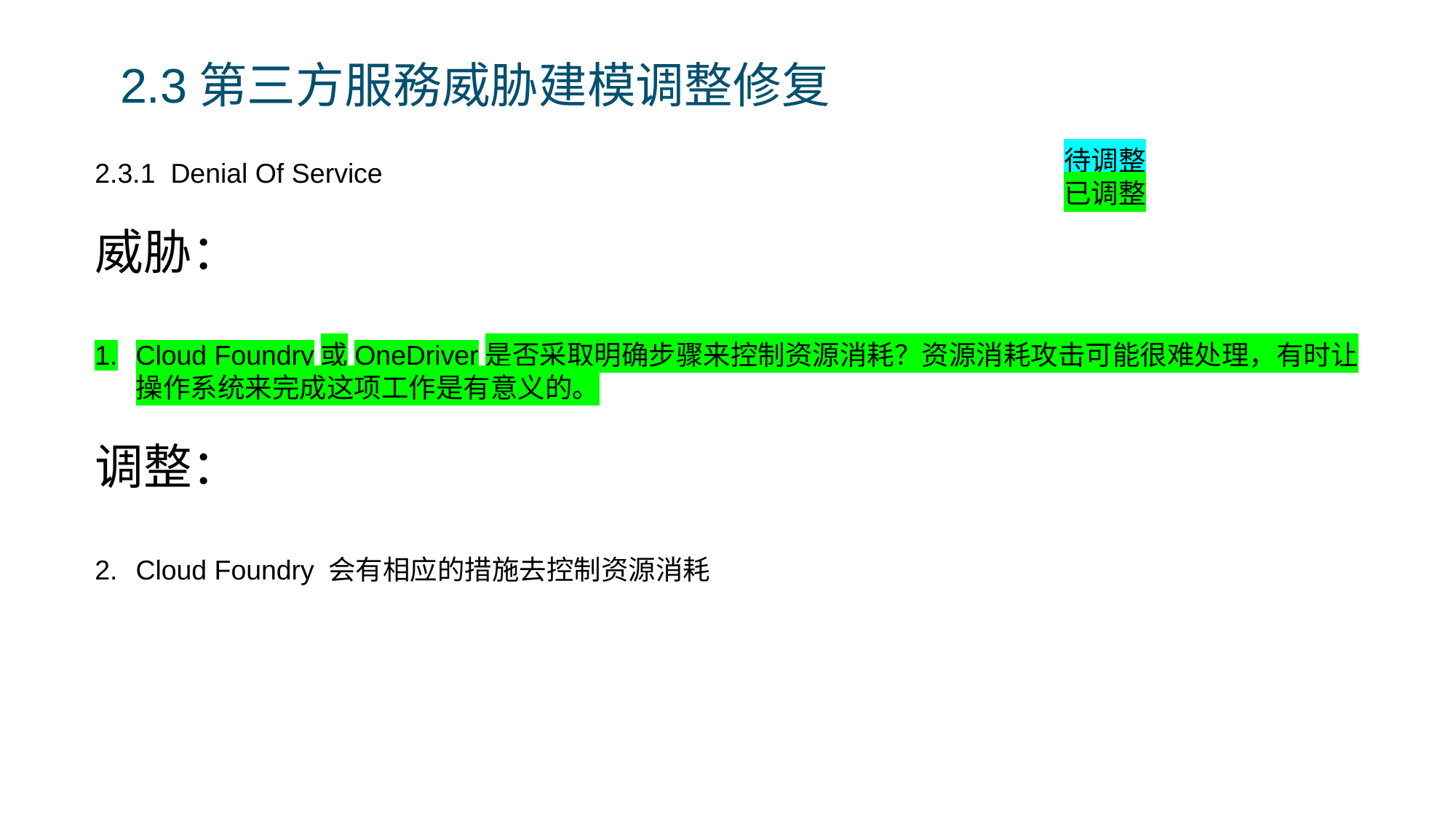

# 2.3第三方服務威胁建模调整修复
待调整
已调整
2.3.1  Denial Of Service

威胁：

Cloud Foundry或OneDriver是否采取明确步骤来控制资源消耗？资源消耗攻击可能很难处理，有时让操作系统来完成这项工作是有意义的。

调整：

Cloud Foundry 会有相应的措施去控制资源消耗

17